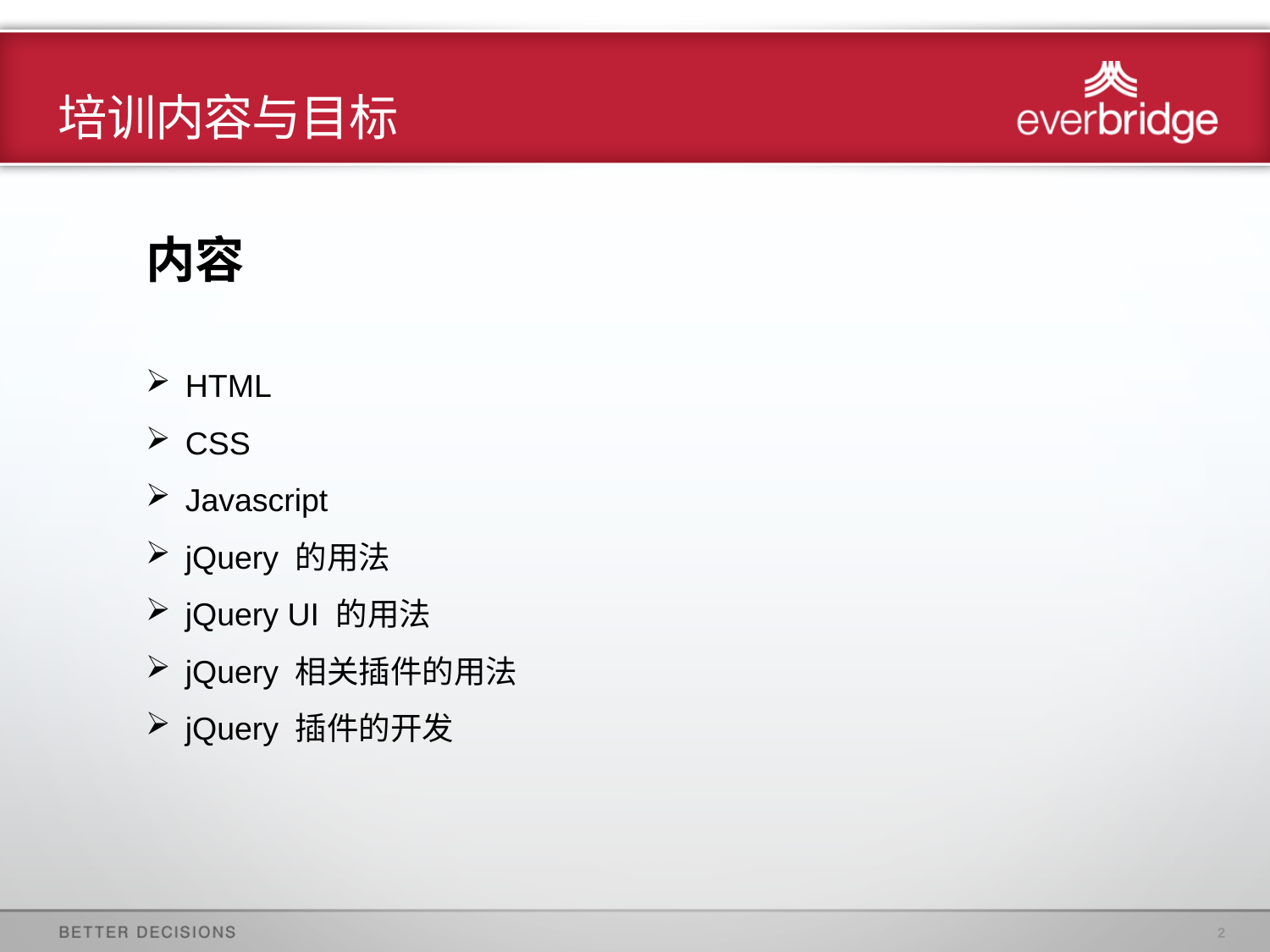

# 培训内容与目标
内容

HTML
CSS
Javascript
jQuery 的用法
jQuery UI 的用法
jQuery 相关插件的用法
jQuery 插件的开发

2